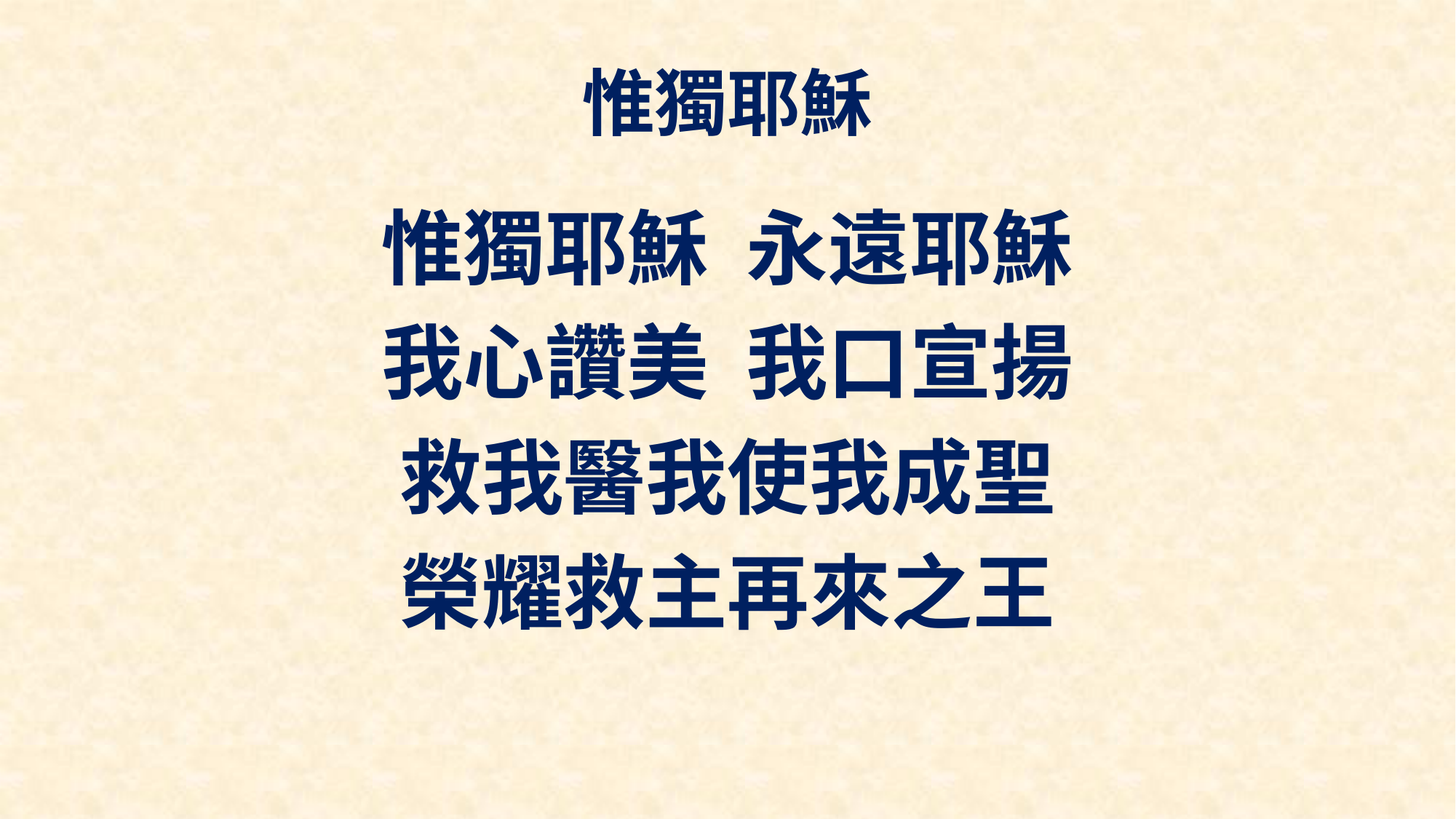

# 惟獨耶穌
惟獨耶穌  永遠耶穌
我心讚美  我口宣揚
救我醫我使我成聖
榮耀救主再來之王